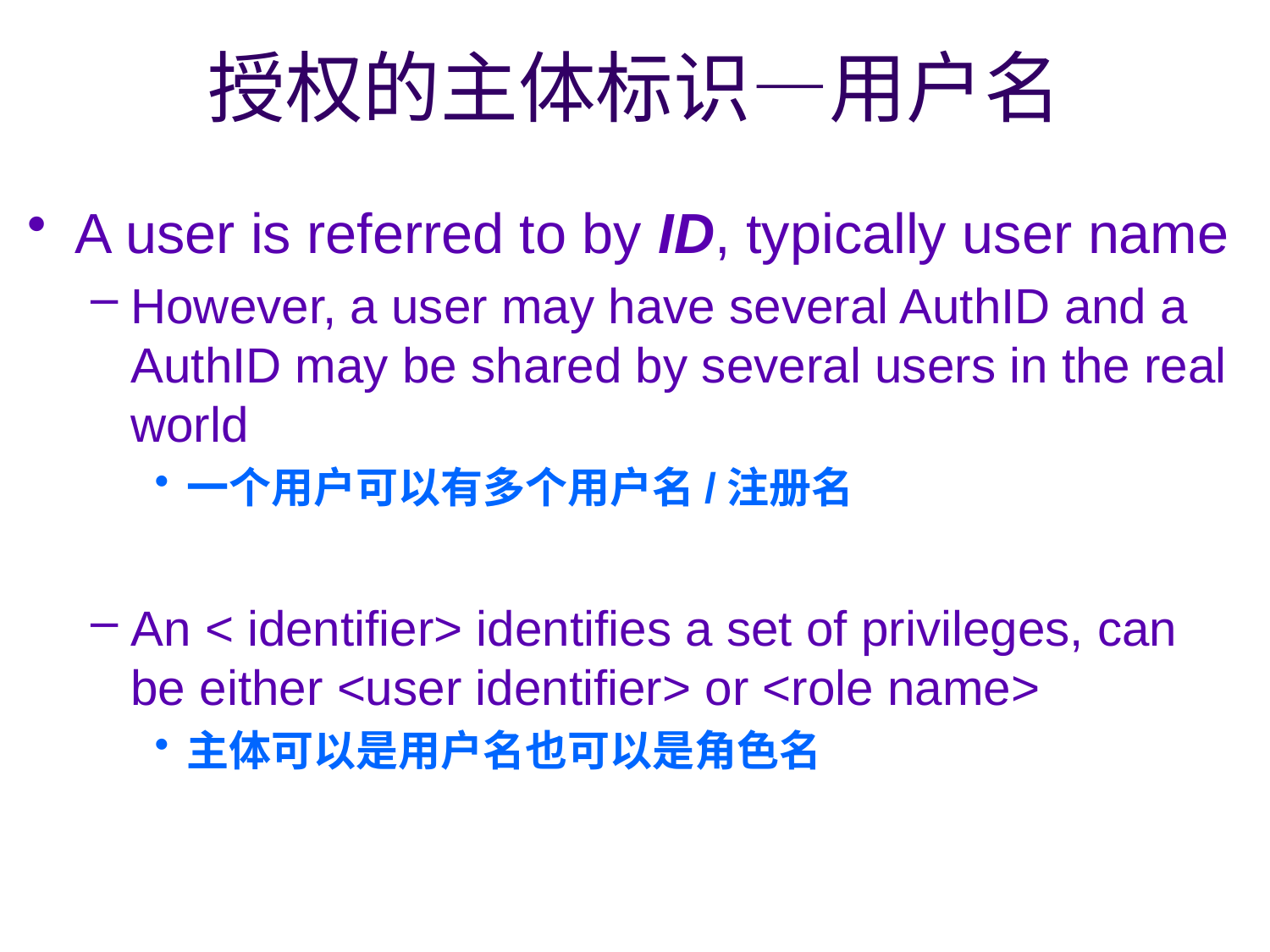

# 授权的主体标识—用户名
A user is referred to by ID, typically user name
However, a user may have several AuthID and a AuthID may be shared by several users in the real world
一个用户可以有多个用户名/注册名

An < identifier> identifies a set of privileges, can be either <user identifier> or <role name>
主体可以是用户名也可以是角色名